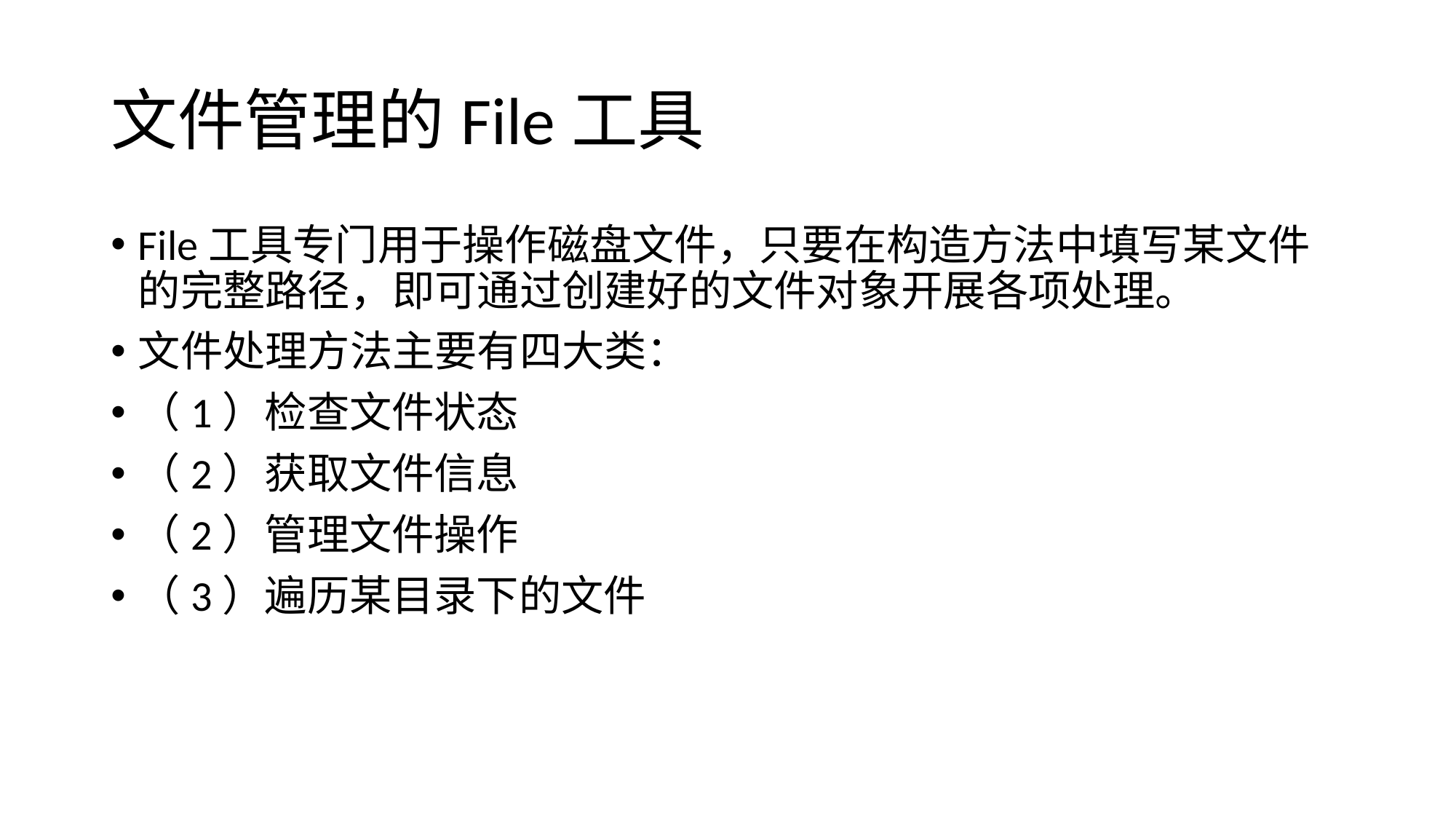

# 文件管理的File工具
File工具专门用于操作磁盘文件，只要在构造方法中填写某文件的完整路径，即可通过创建好的文件对象开展各项处理。
文件处理方法主要有四大类：
（1）检查文件状态
（2）获取文件信息
（2）管理文件操作
（3）遍历某目录下的文件